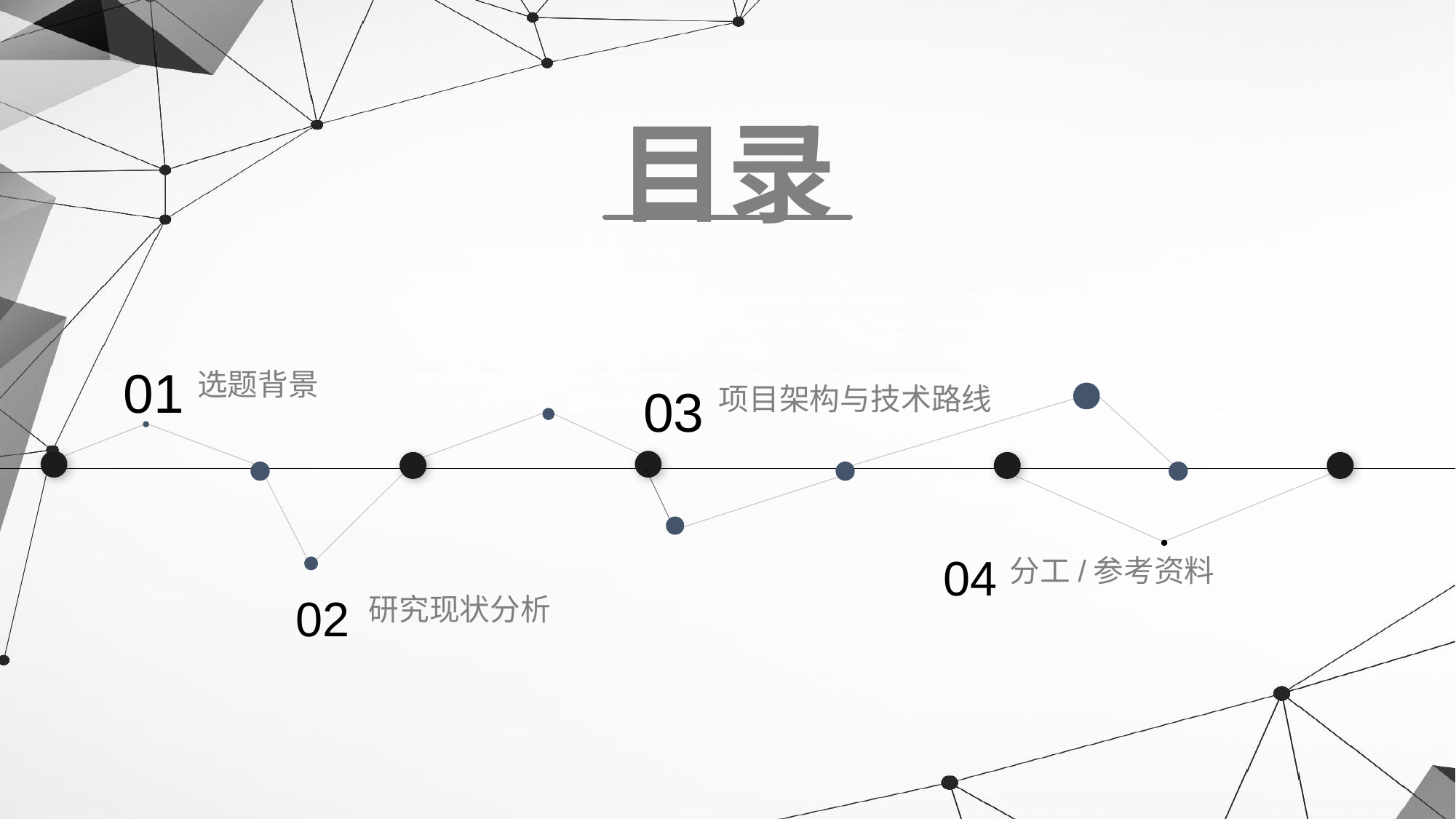

目录
01
选题背景
03
项目架构与技术路线

04
分工/参考资料

02
研究现状分析